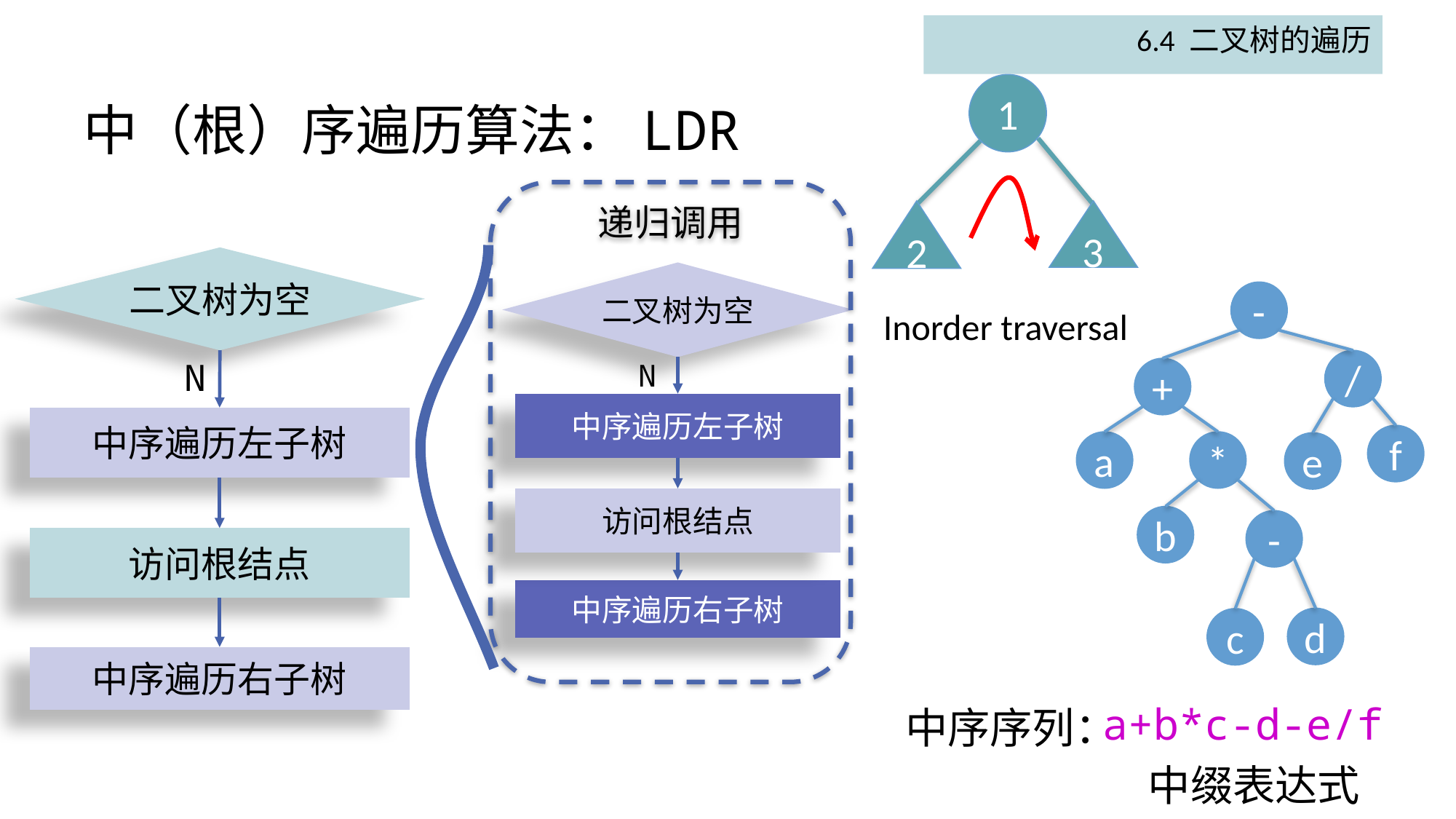

6.4 二叉树的遍历
1

2
3
Inorder traversal
# 中（根）序遍历算法：LDR
递归调用
二叉树为空
N
中序遍历左子树
访问根结点
中序遍历右子树

二叉树为空
-
/
+
f
a
*
e
b
-
d
c
N
中序遍历左子树
访问根结点
中序遍历右子树
a+b*c-d-e/f
中序序列：
中缀表达式